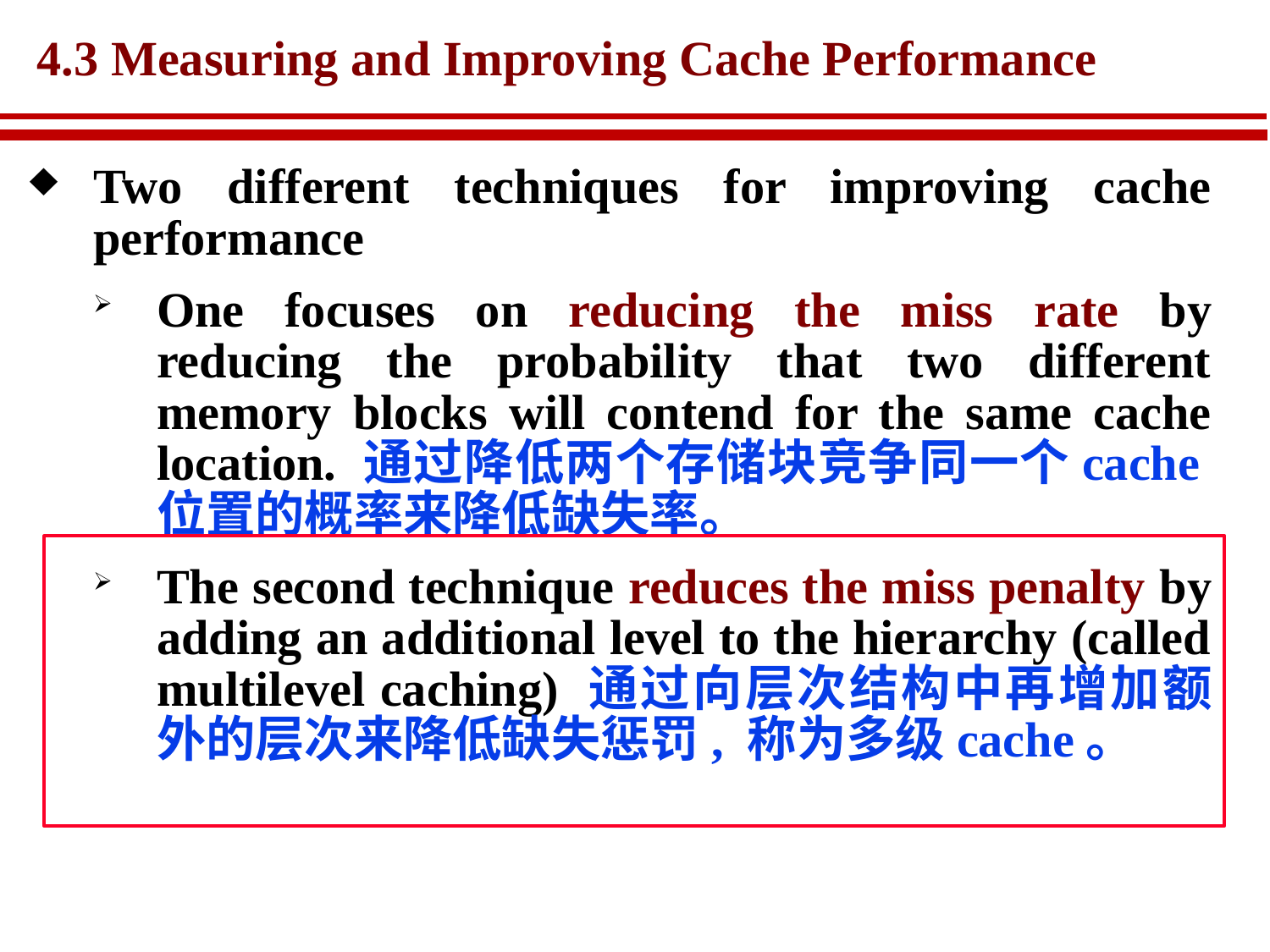

# 4.3 Measuring and Improving Cache Performance
Two different techniques for improving cache performance
One focuses on reducing the miss rate by reducing the probability that two different memory blocks will contend for the same cache location. 通过降低两个存储块竞争同一个cache位置的概率来降低缺失率。
The second technique reduces the miss penalty by adding an additional level to the hierarchy (called multilevel caching) 通过向层次结构中再增加额外的层次来降低缺失惩罚, 称为多级cache。